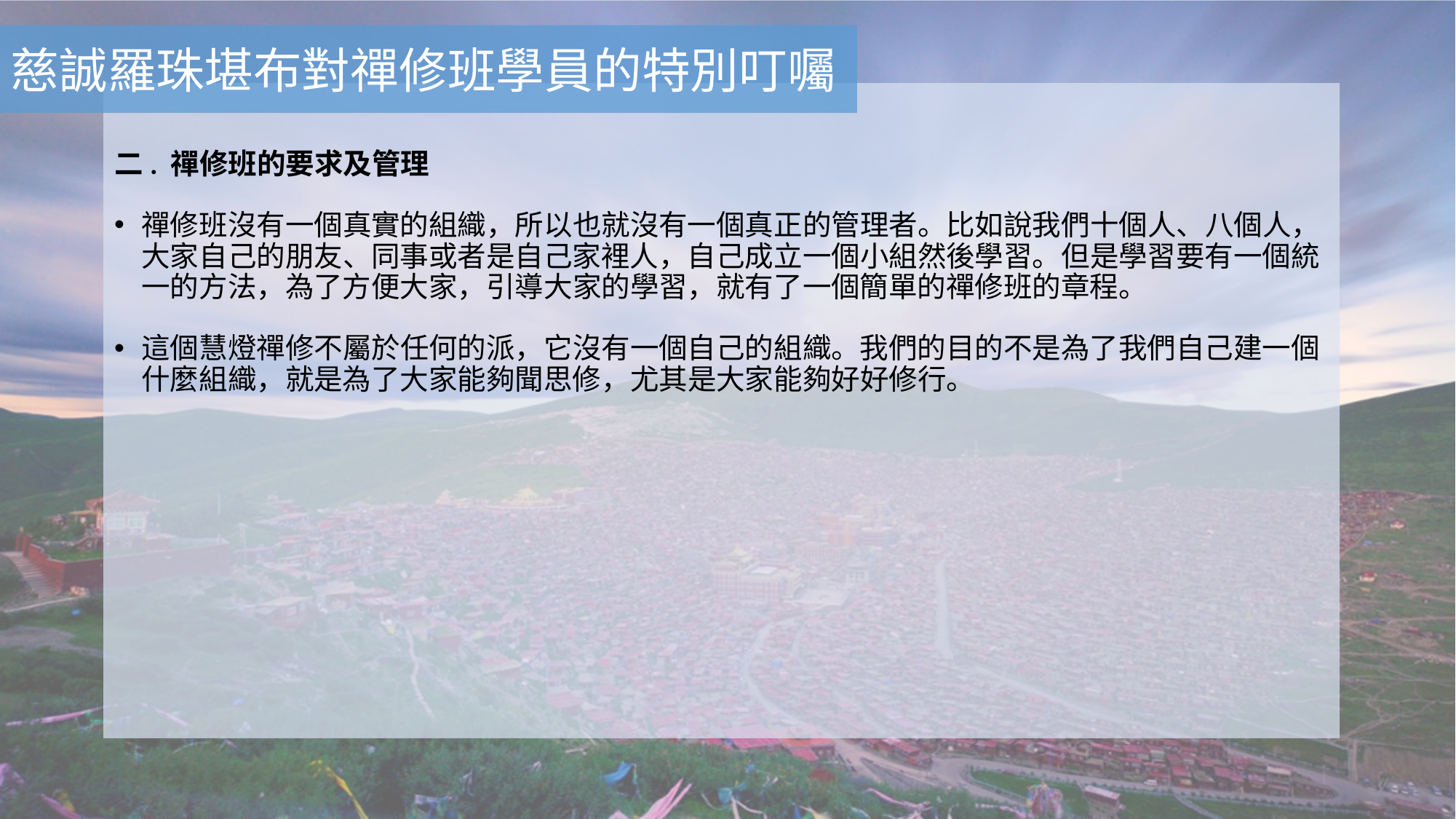

慈誠羅珠堪布對禪修班學員的特別叮囑

二. 禪修班的要求及管理
禪修班沒有一個真實的組織，所以也就沒有一個真正的管理者。比如說我們十個人、八個人，大家自己的朋友、同事或者是自己家裡人，自己成立一個小組然後學習。但是學習要有一個統一的方法，為了方便大家，引導大家的學習，就有了一個簡單的禪修班的章程。
這個慧燈禪修不屬於任何的派，它沒有一個自己的組織。我們的目的不是為了我們自己建一個什麼組織，就是為了大家能夠聞思修，尤其是大家能夠好好修行。